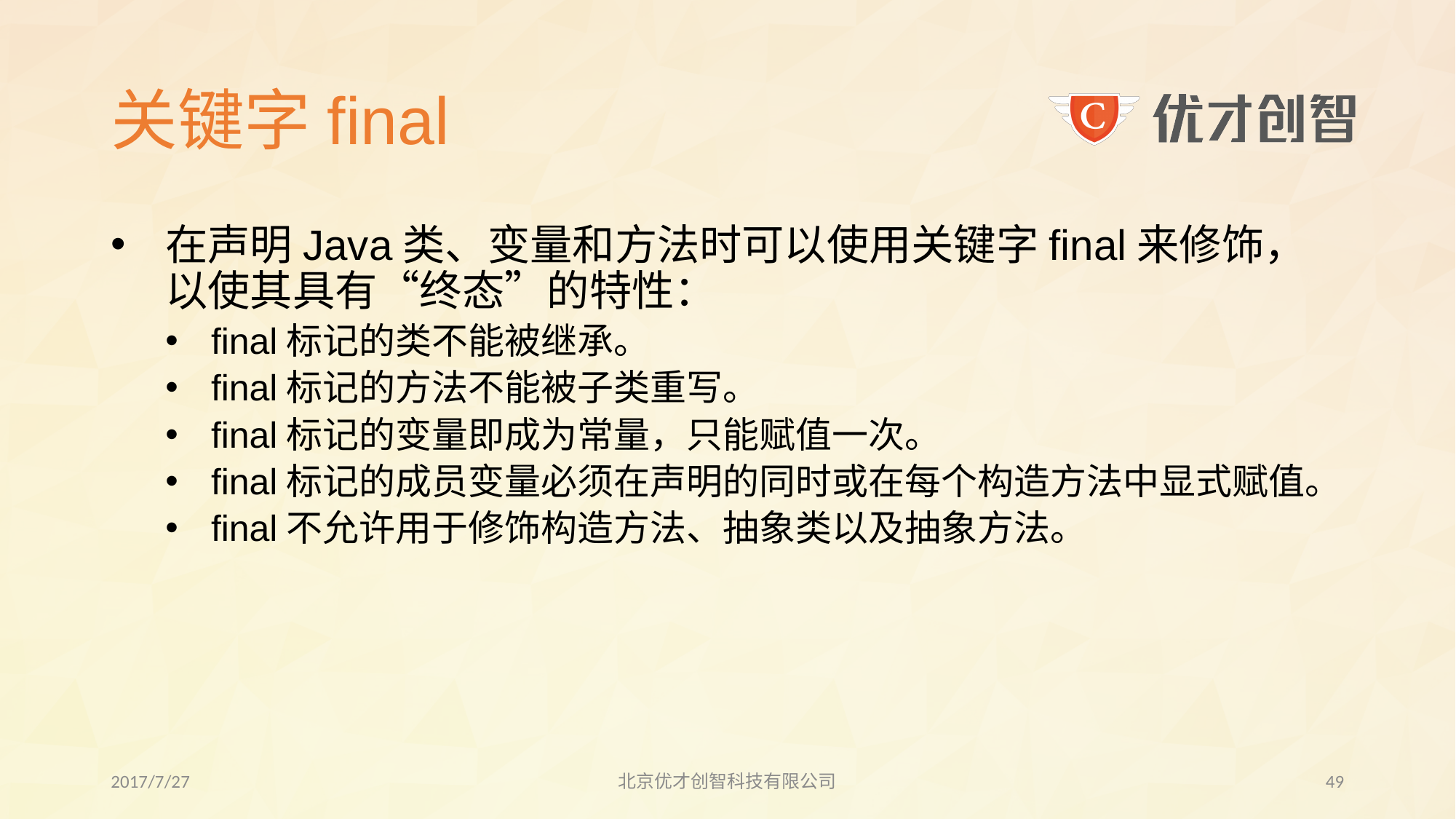

# 关键字final
在声明Java类、变量和方法时可以使用关键字final来修饰，以使其具有“终态”的特性：
final标记的类不能被继承。
final标记的方法不能被子类重写。
final标记的变量即成为常量，只能赋值一次。
final标记的成员变量必须在声明的同时或在每个构造方法中显式赋值。
final不允许用于修饰构造方法、抽象类以及抽象方法。

2017/7/27
北京优才创智科技有限公司
49